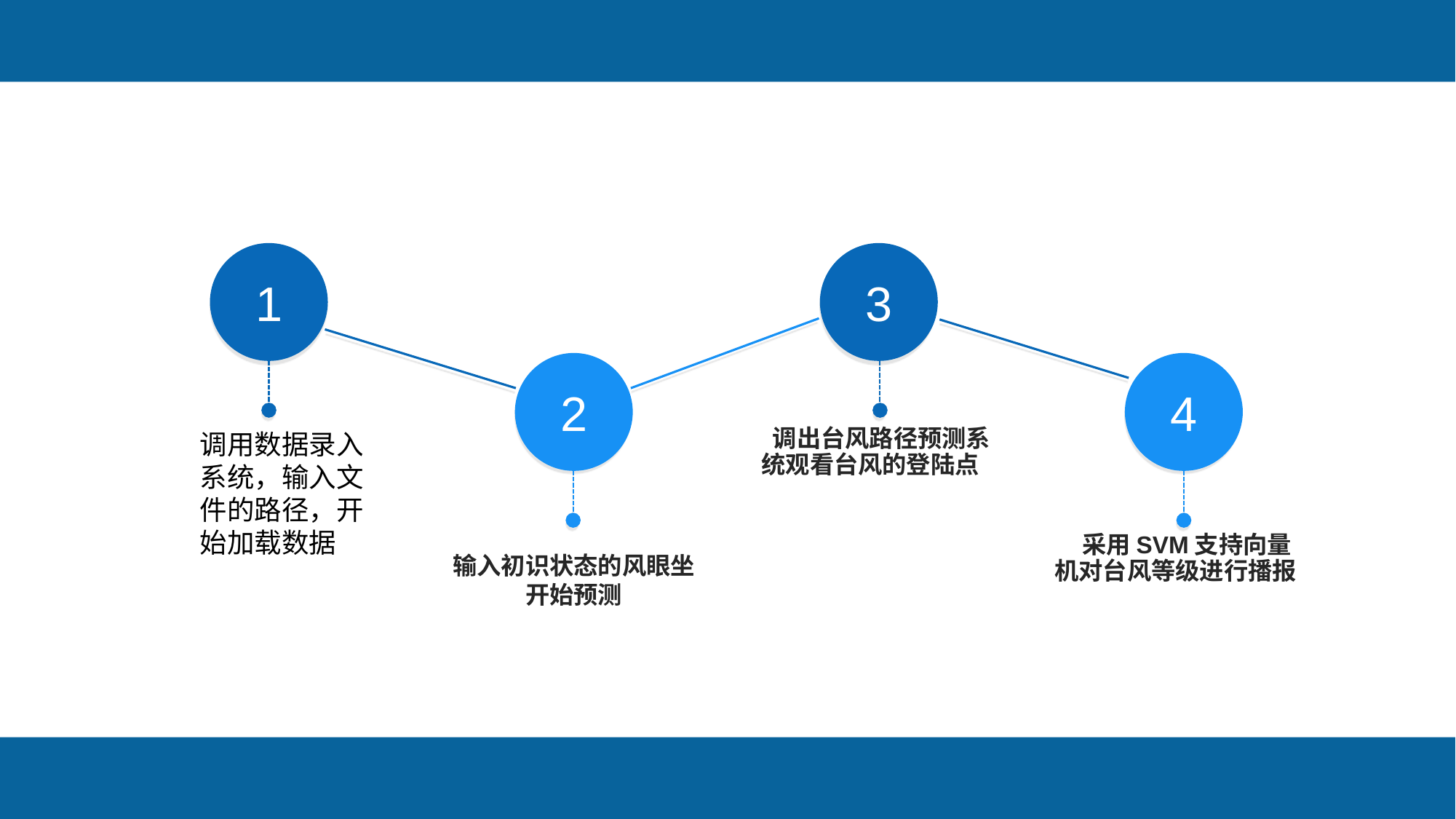

1
3
2
4
   调出台风路径预测系统观看台风的登陆点
调用数据录入系统，输入文件的路径，开始加载数据

   采用SVM支持向量机对台风等级进行播报
输入初识状态的风眼坐开始预测